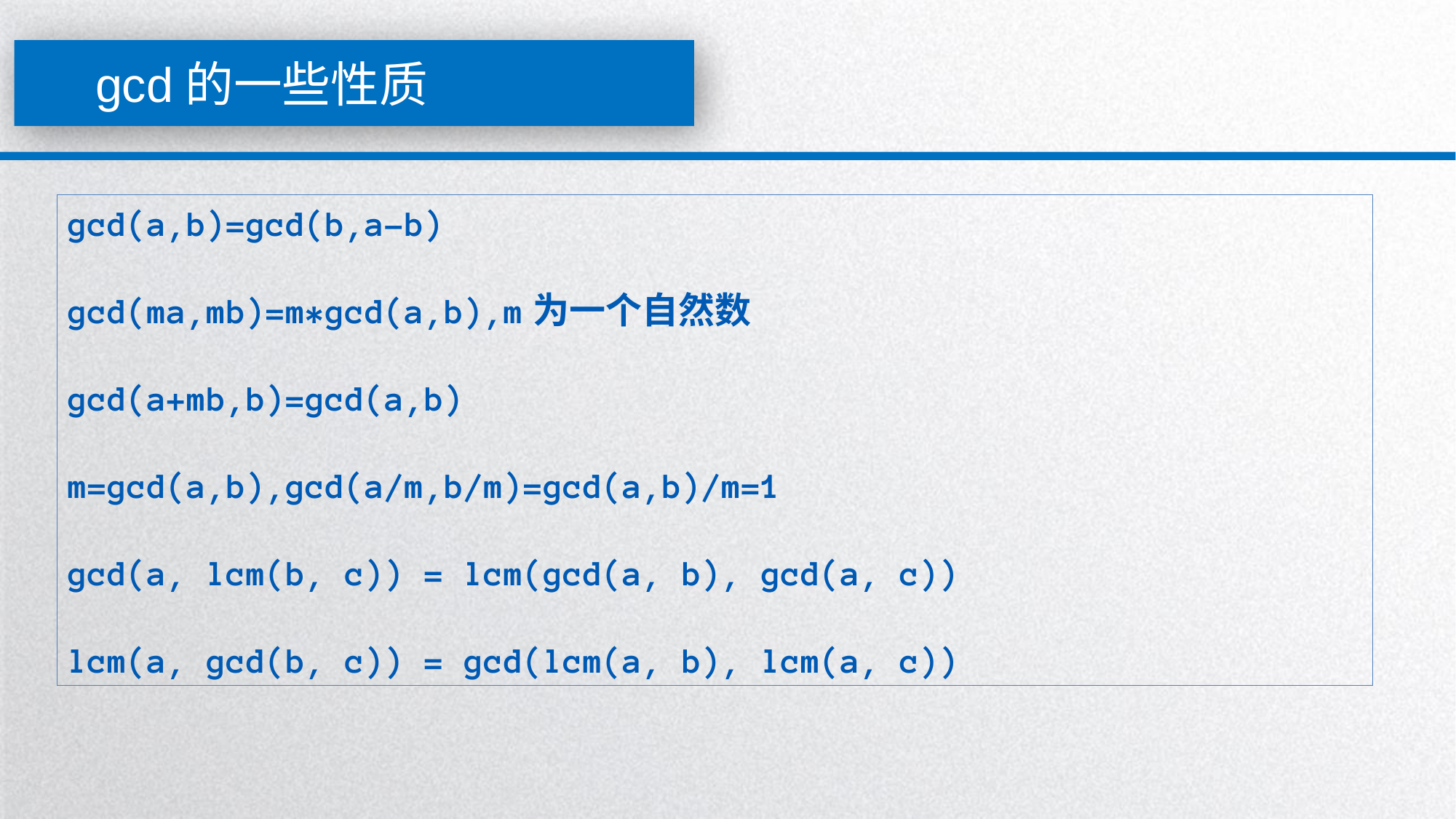

gcd的一些性质
gcd(a,b)=gcd(b,a-b)

gcd(ma,mb)=m*gcd(a,b),m为一个自然数

gcd(a+mb,b)=gcd(a,b)

m=gcd(a,b),gcd(a/m,b/m)=gcd(a,b)/m=1

gcd(a, lcm(b, c)) = lcm(gcd(a, b), gcd(a, c))

lcm(a, gcd(b, c)) = gcd(lcm(a, b), lcm(a, c))